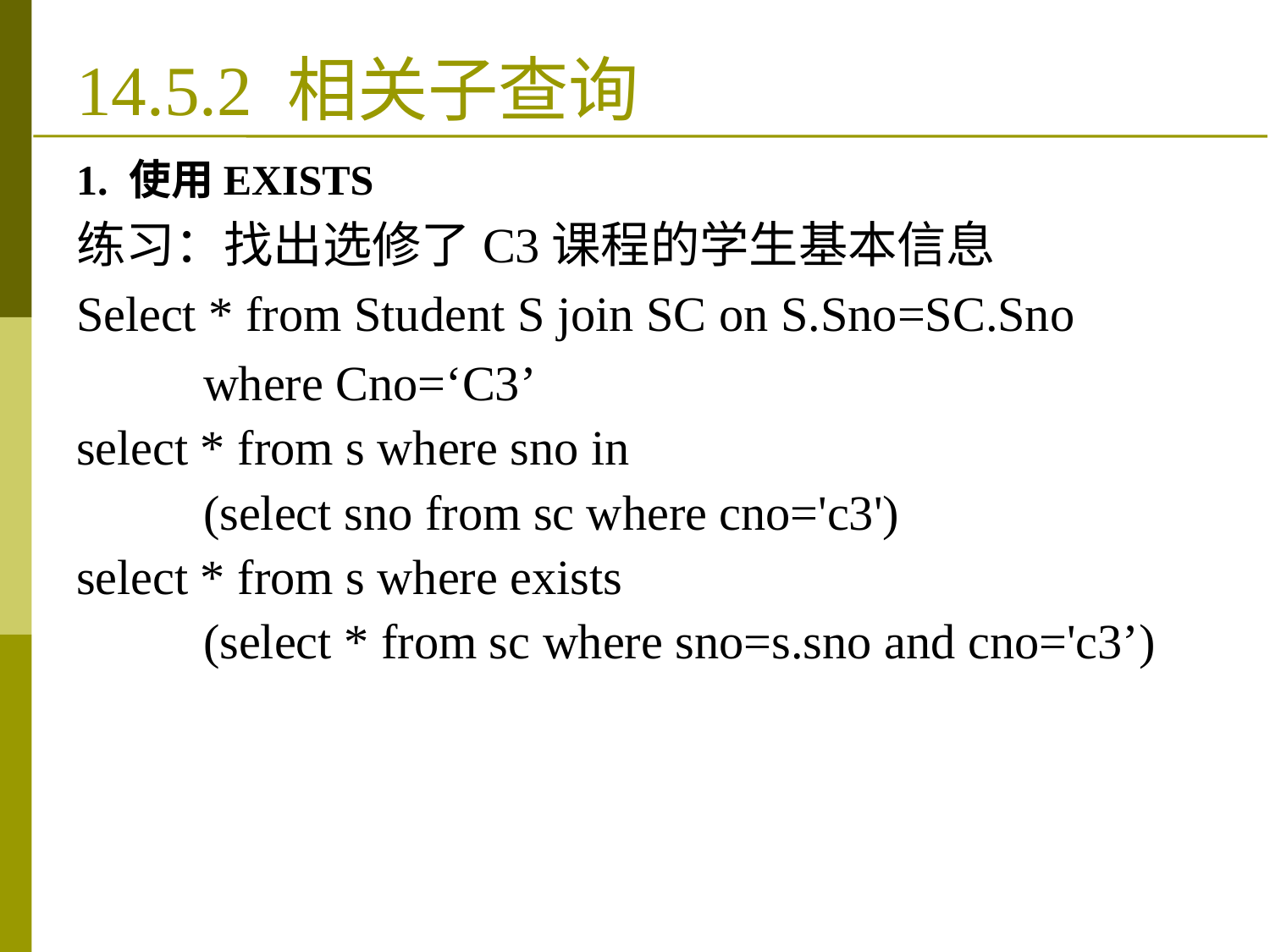

# 14.5.2 相关子查询
1. 使用EXISTS
练习：找出选修了C3课程的学生基本信息
Select * from Student S join SC on S.Sno=SC.Sno
	where Cno=‘C3’
select * from s where sno in
	(select sno from sc where cno='c3')
select * from s where exists
	(select * from sc where sno=s.sno and cno='c3’)